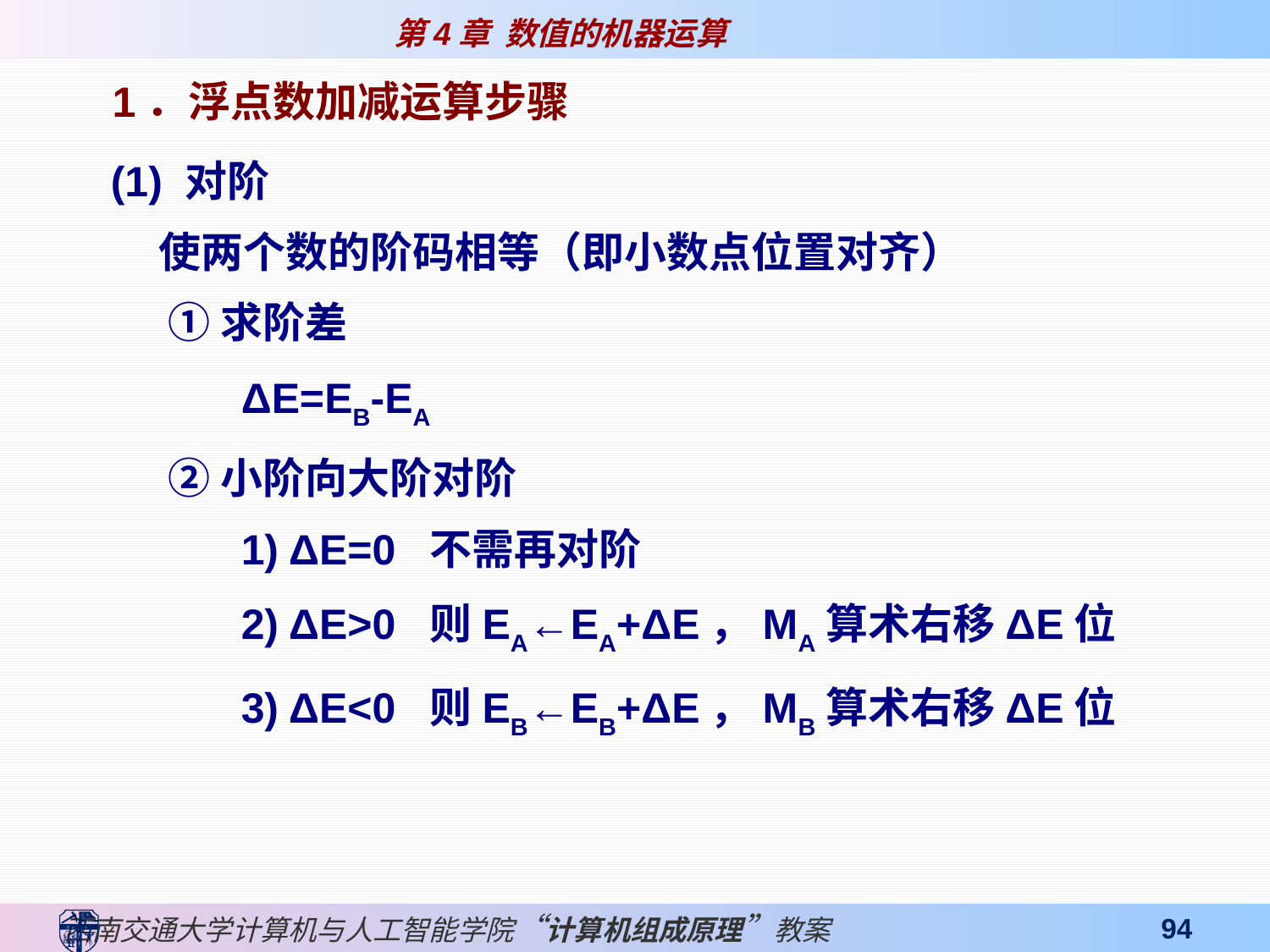

1．浮点数加减运算步骤
(1) 对阶
    使两个数的阶码相等（即小数点位置对齐）
      ①求阶差
           ΔE=EB-EA
      ②小阶向大阶对阶
           1) ΔE=0  不需再对阶
           2) ΔE>0  则EA←EA+ΔE，MA算术右移ΔE位
           3) ΔE<0  则EB←EB+ΔE，MB算术右移ΔE位